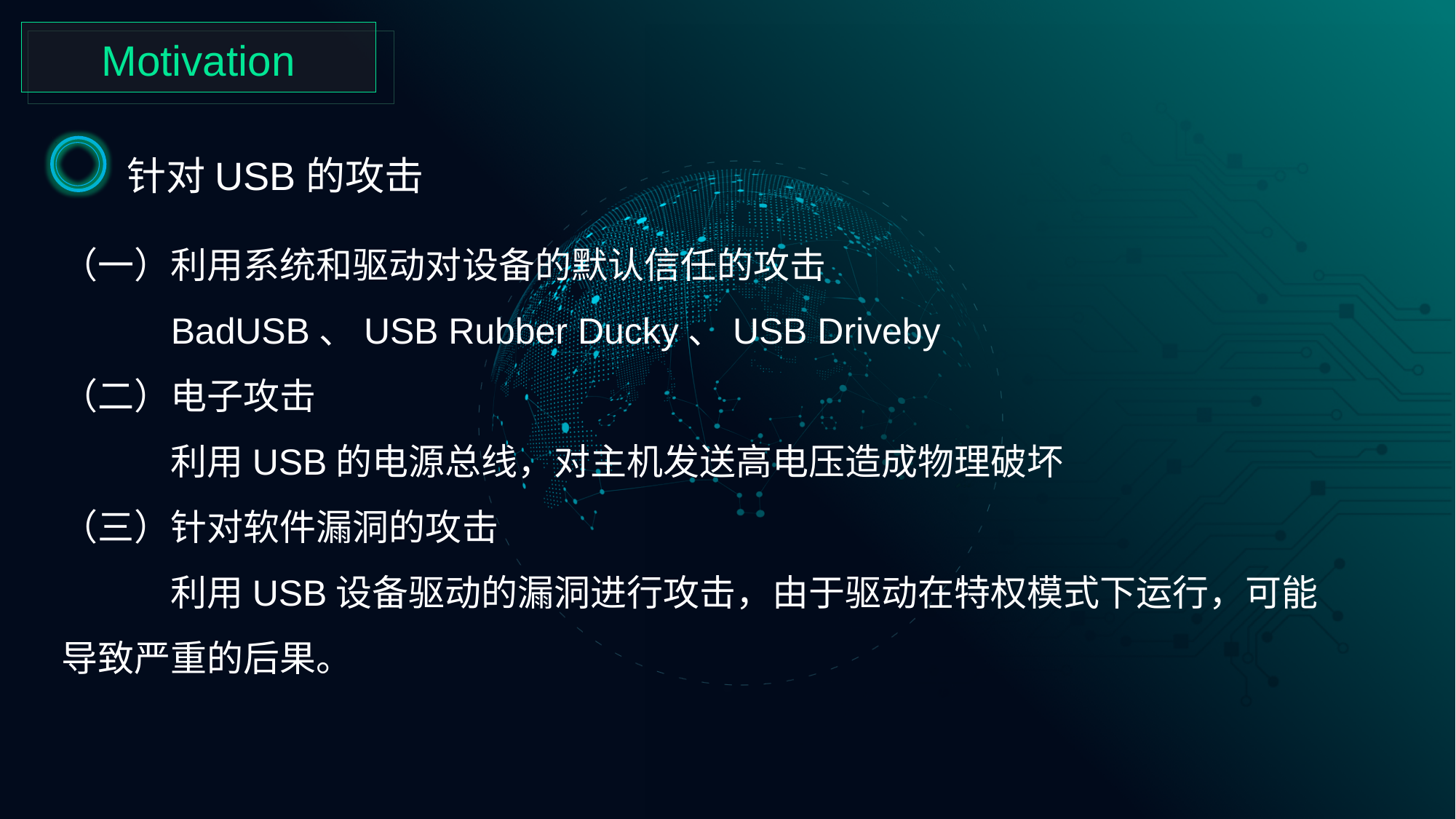

Motivation

针对USB的攻击
（一）利用系统和驱动对设备的默认信任的攻击
	BadUSB、USB Rubber Ducky、USB Driveby
（二）电子攻击
	利用USB的电源总线，对主机发送高电压造成物理破坏
（三）针对软件漏洞的攻击
	利用USB设备驱动的漏洞进行攻击，由于驱动在特权模式下运行，可能导致严重的后果。